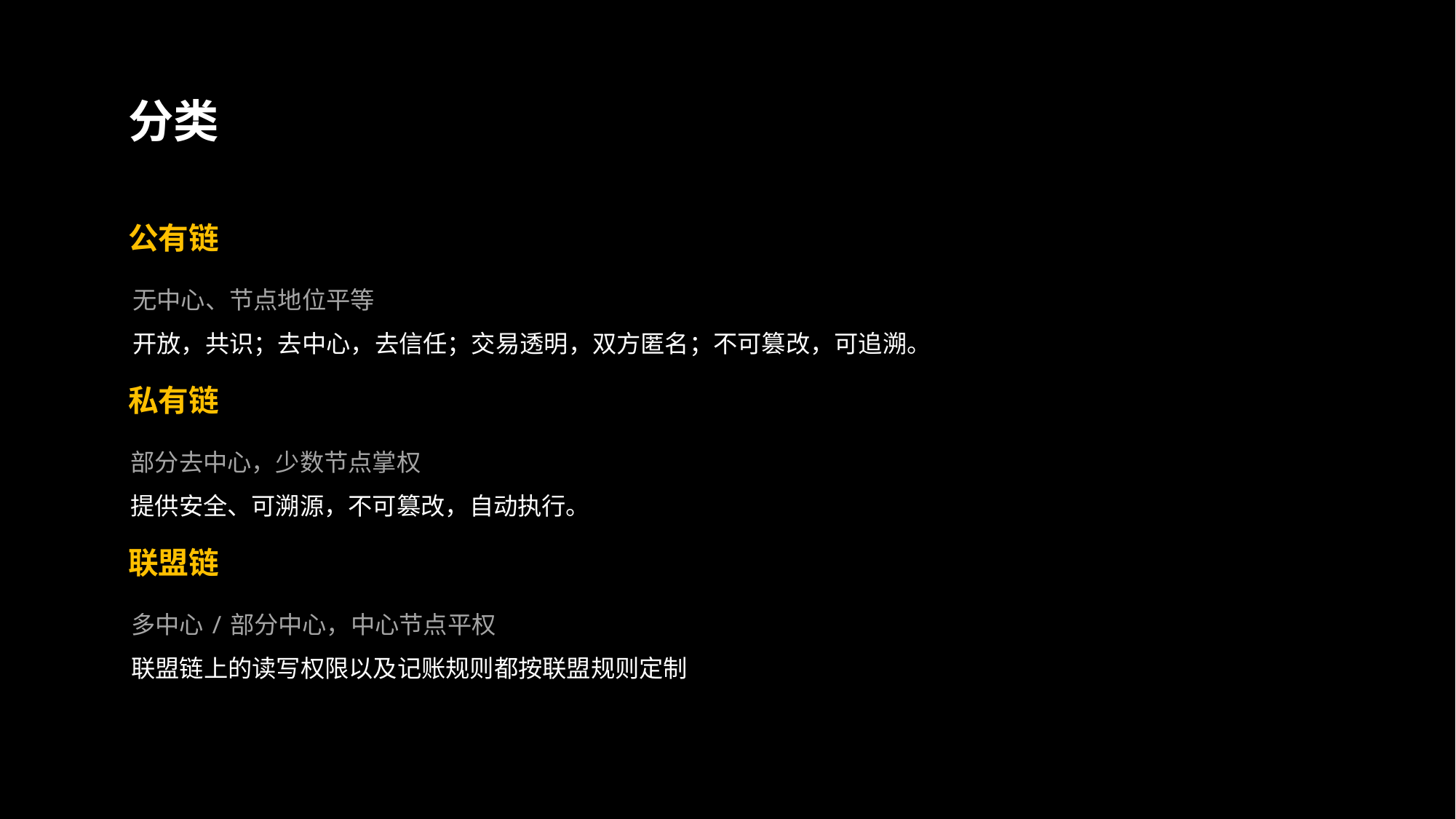

分类
公有链
无中心、节点地位平等
开放，共识；去中心，去信任；交易透明，双方匿名；不可篡改，可追溯。
私有链
部分去中心，少数节点掌权
提供安全、可溯源，不可篡改，自动执行。
联盟链
多中心/部分中心，中心节点平权
联盟链上的读写权限以及记账规则都按联盟规则定制